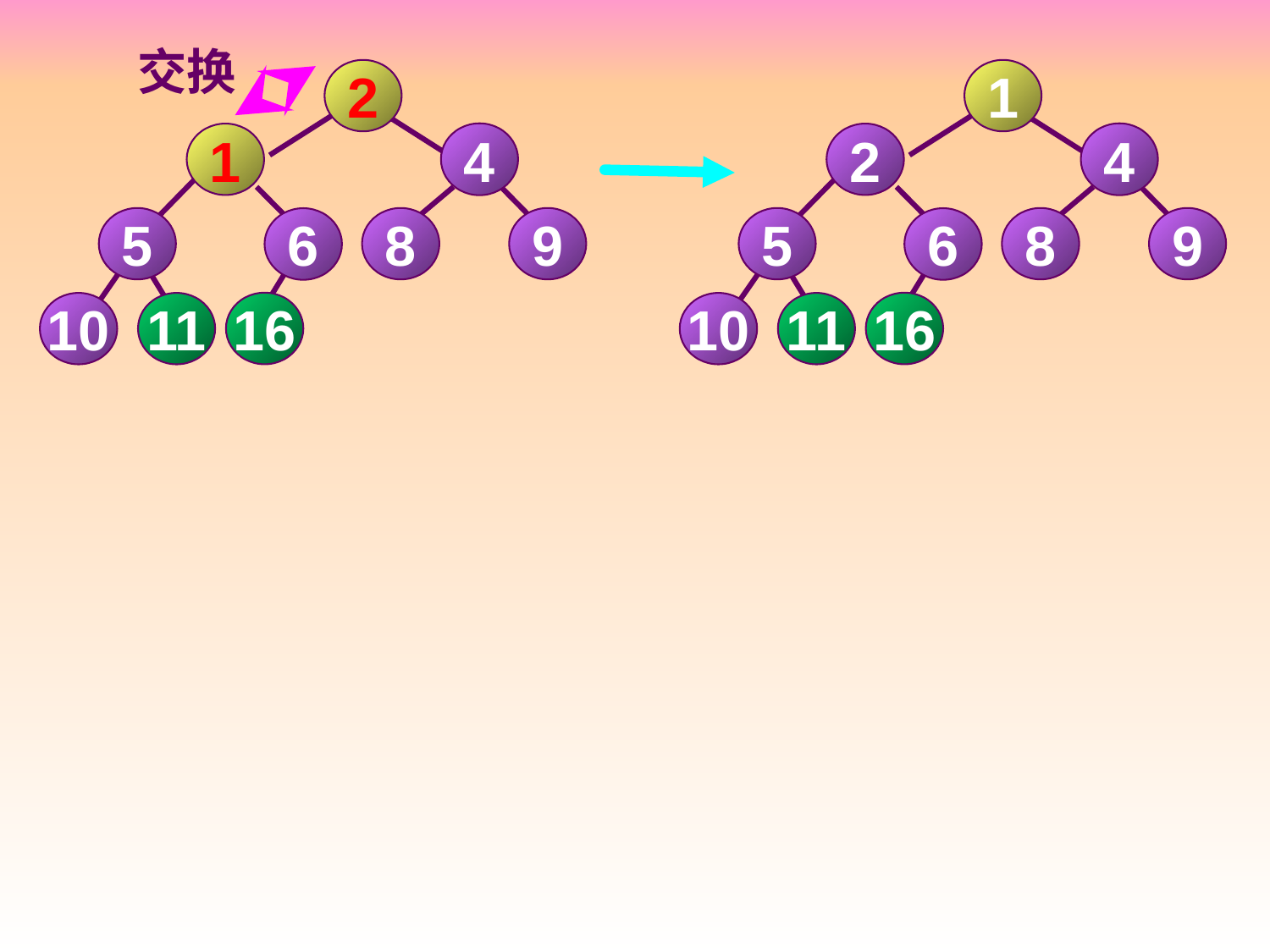

交换
2

4
1

5
8
9
6

16
10
11
1

4
2

5
8
9
6

16
10
11